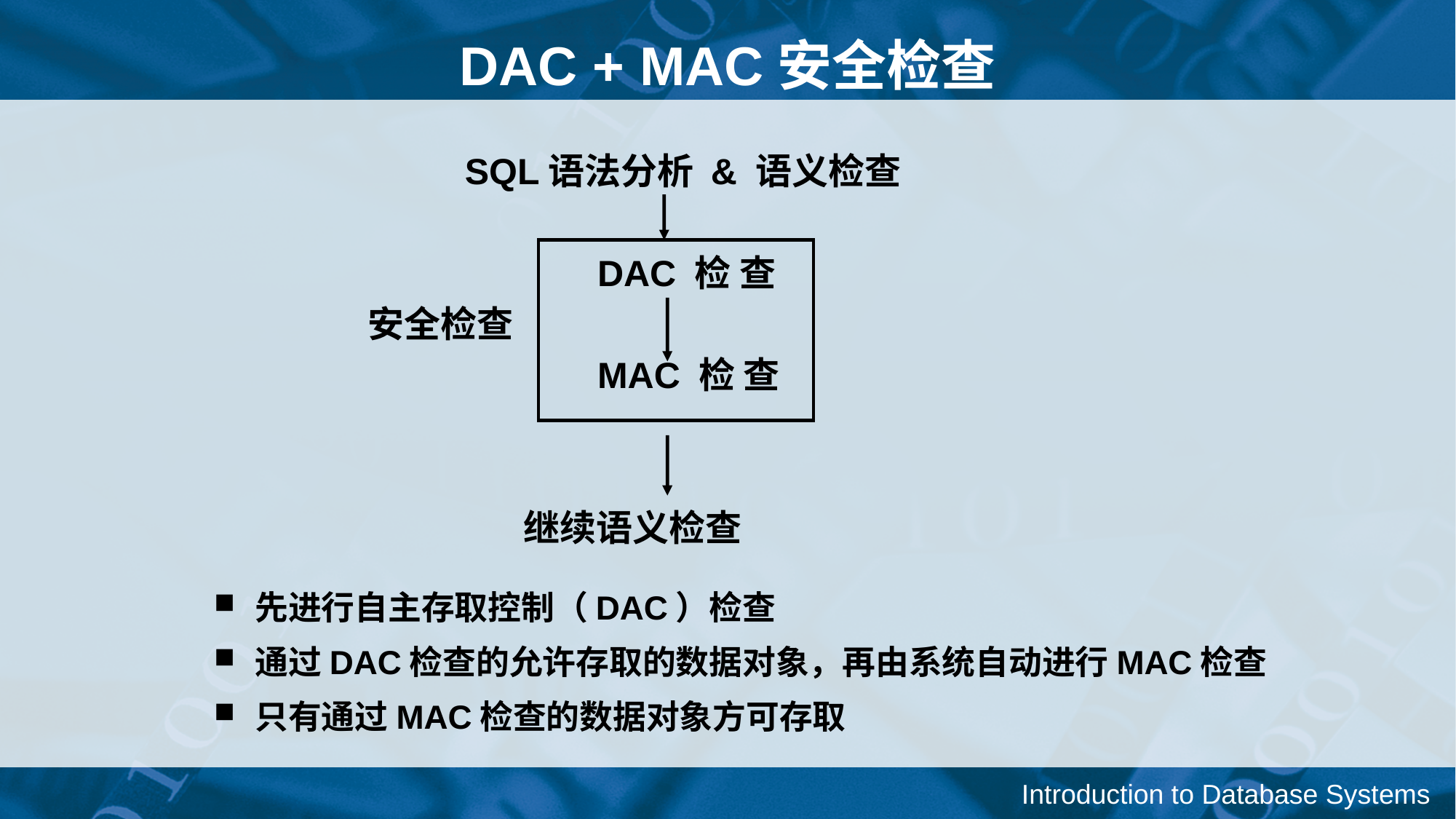

DAC + MAC安全检查
                SQL语法分析 & 语义检查

                             DAC 检 查
       安全检查
                             MAC 检 查

                          继续语义检查

先进行自主存取控制（DAC）检查
通过DAC检查的允许存取的数据对象，再由系统自动进行MAC检查
只有通过MAC检查的数据对象方可存取